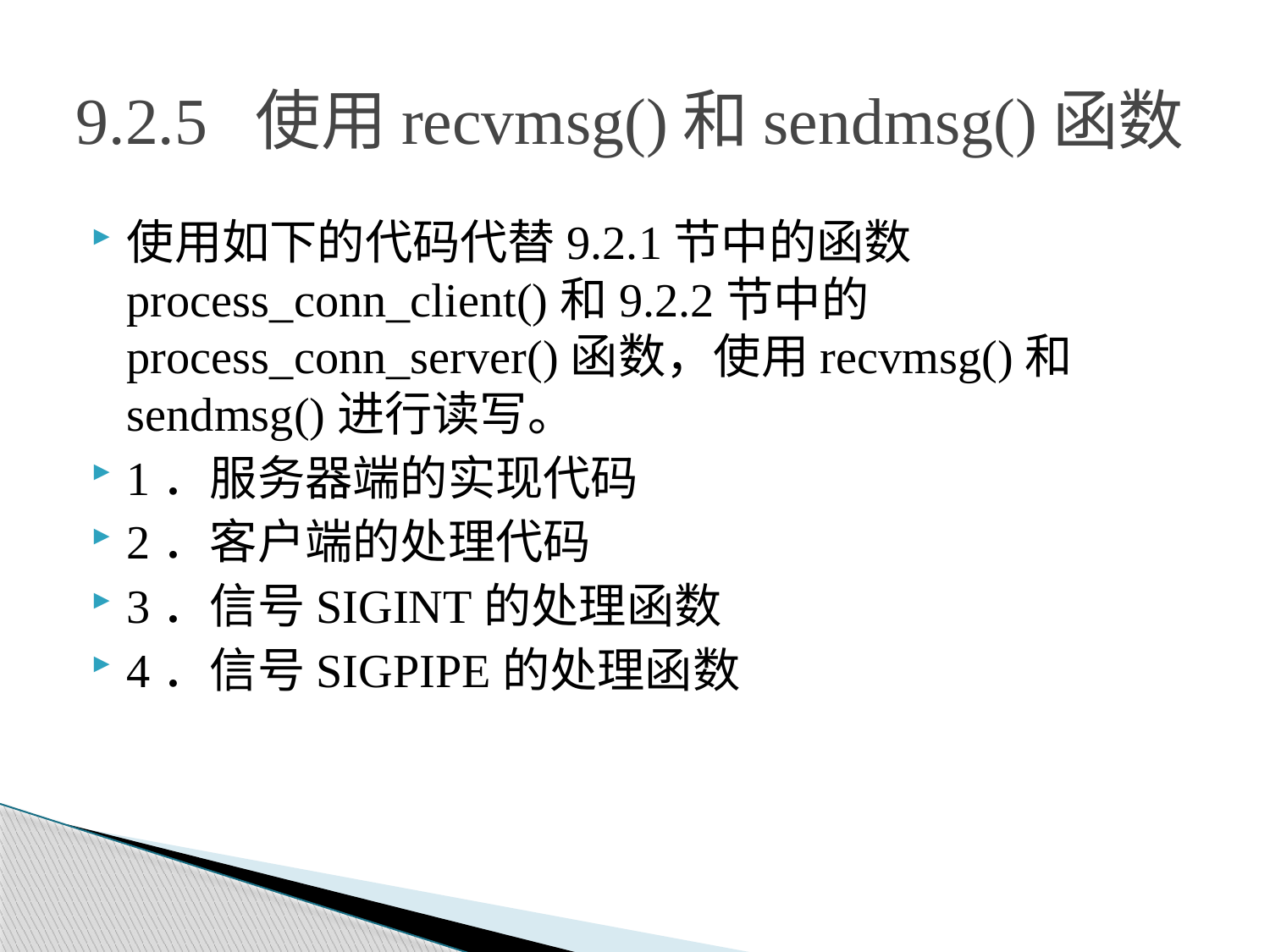

# 9.2.5  使用recvmsg()和sendmsg()函数
使用如下的代码代替9.2.1节中的函数process_conn_client()和9.2.2节中的process_conn_server()函数，使用recvmsg()和sendmsg()进行读写。
1．服务器端的实现代码
2．客户端的处理代码
3．信号SIGINT的处理函数
4．信号SIGPIPE的处理函数